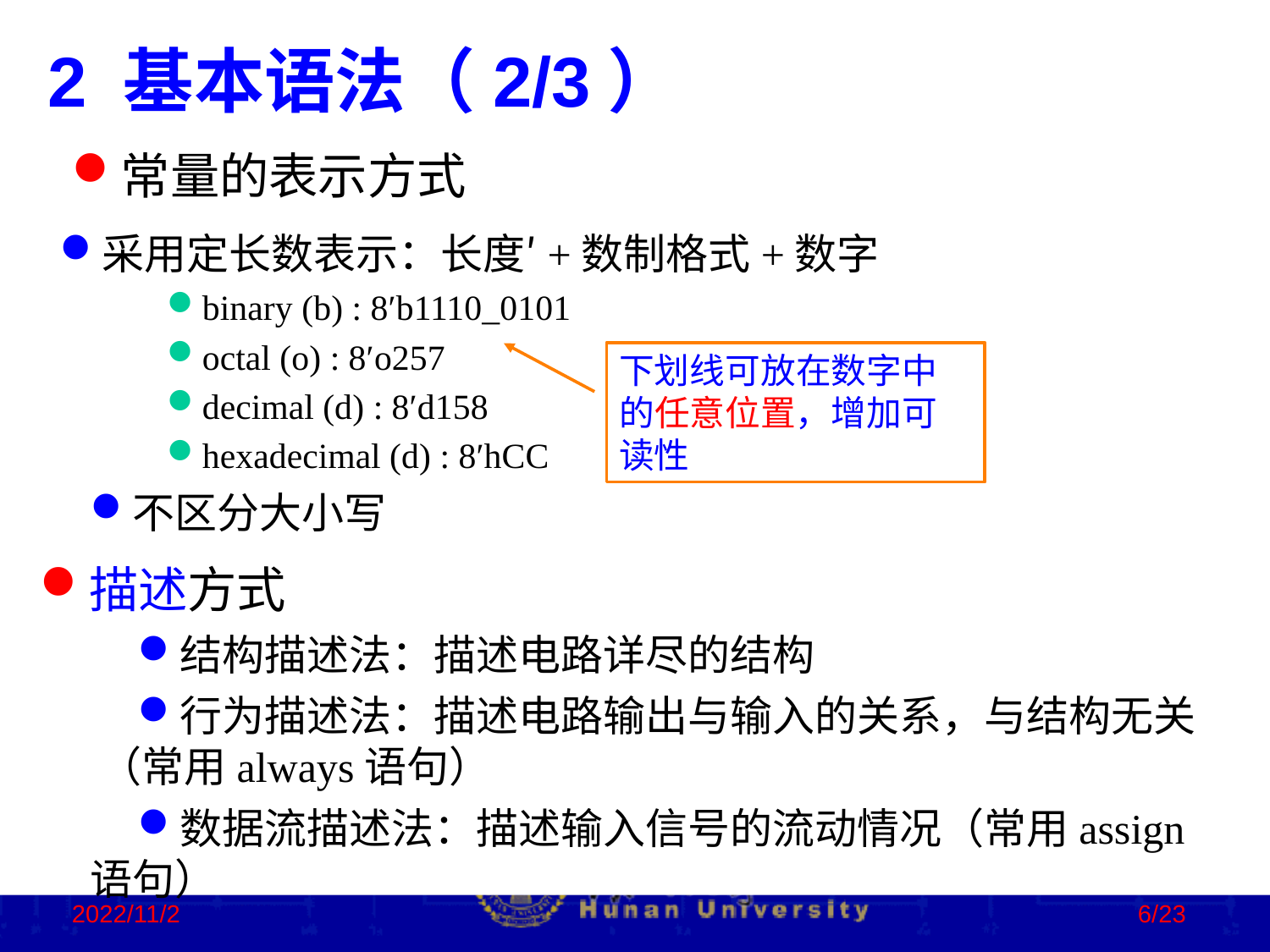

2 基本语法（2/3）
常量的表示方式
采用定长数表示：长度′+数制格式+数字
binary (b) : 8′b1110_0101
octal (o) : 8′o257
decimal (d) : 8′d158
hexadecimal (d) : 8′hCC
不区分大小写
描述方式
结构描述法：描述电路详尽的结构
行为描述法：描述电路输出与输入的关系，与结构无关     （常用always语句）
数据流描述法：描述输入信号的流动情况（常用assign语句）
下划线可放在数字中的任意位置，增加可读性
2022/11/2
6/23